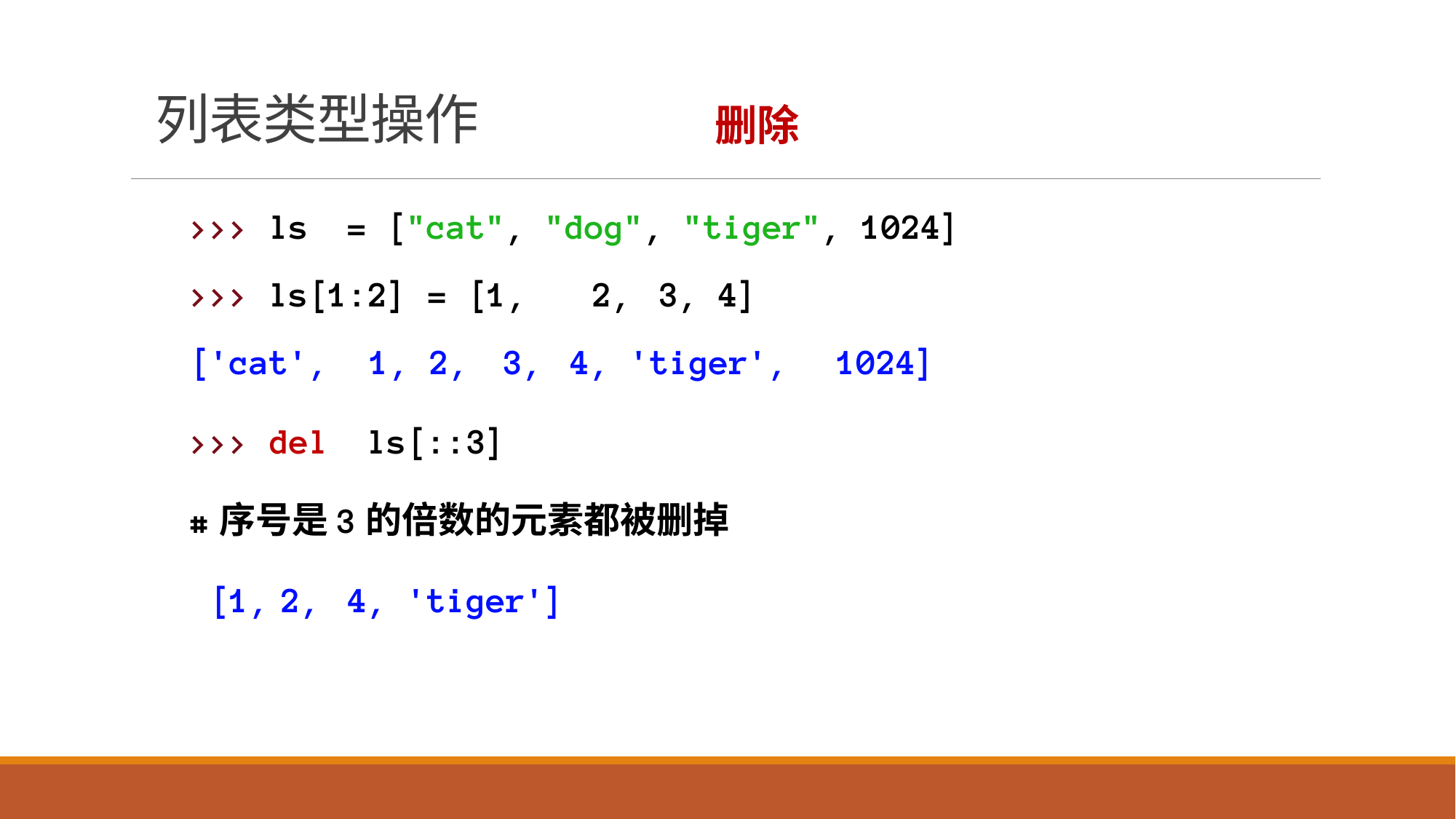

# 列表类型操作
删除
>>> ls	= ["cat", "dog", "tiger", 1024]
>>> ls[1:2] = [1,	2,	3, 4]
['cat',	1, 2,	3,	4, 'tiger',	1024]
>>> del	 ls[::3]
#序号是3的倍数的元素都被删掉
 [1,	2,	4, 'tiger']